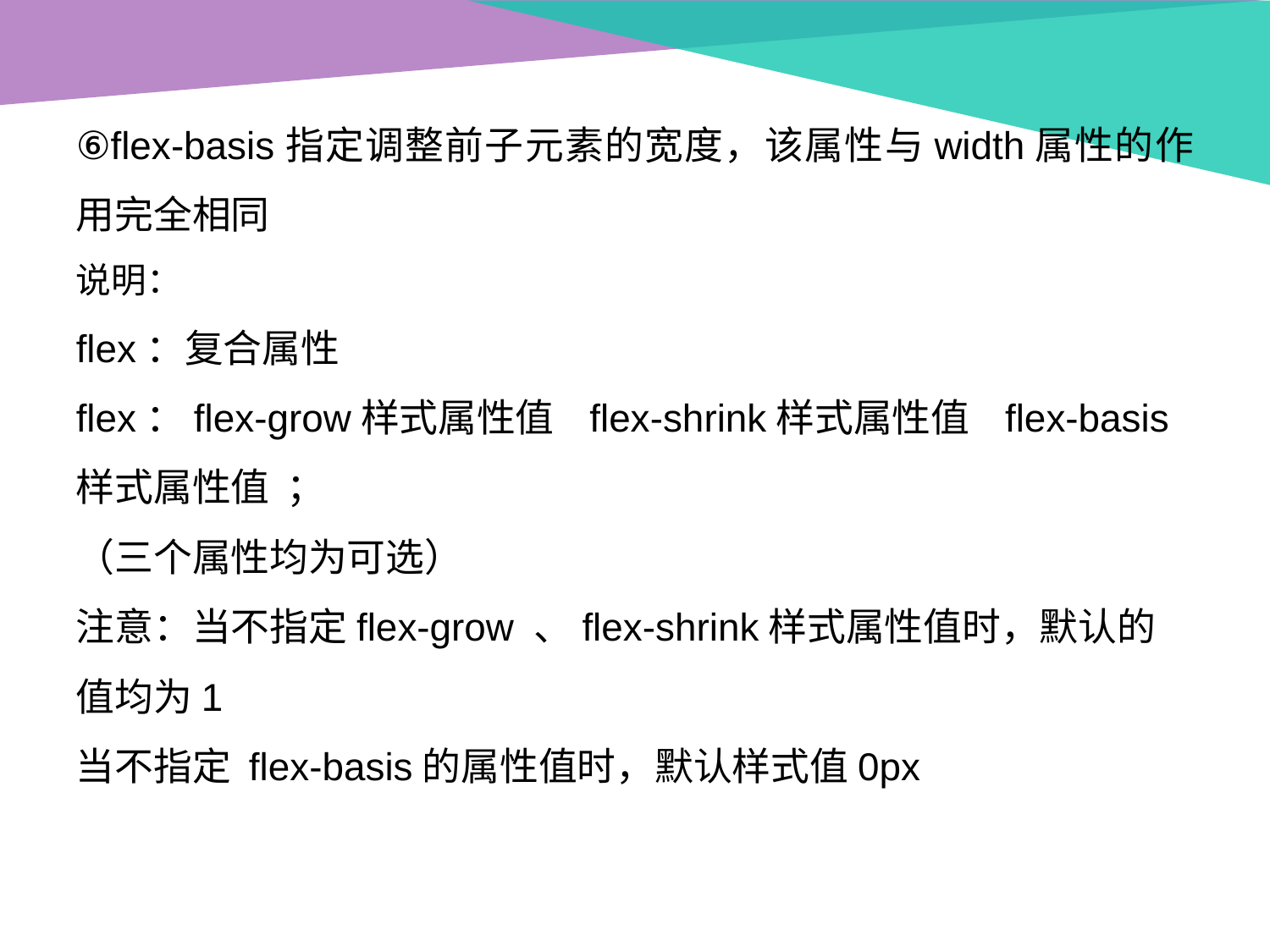

⑥flex-basis指定调整前子元素的宽度，该属性与width属性的作用完全相同
说明：
flex：复合属性
flex：flex-grow样式属性值   flex-shrink样式属性值   flex-basis样式属性值  ；
（三个属性均为可选）
注意：当不指定flex-grow 、flex-shrink样式属性值时，默认的值均为1
当不指定 flex-basis的属性值时，默认样式值0px